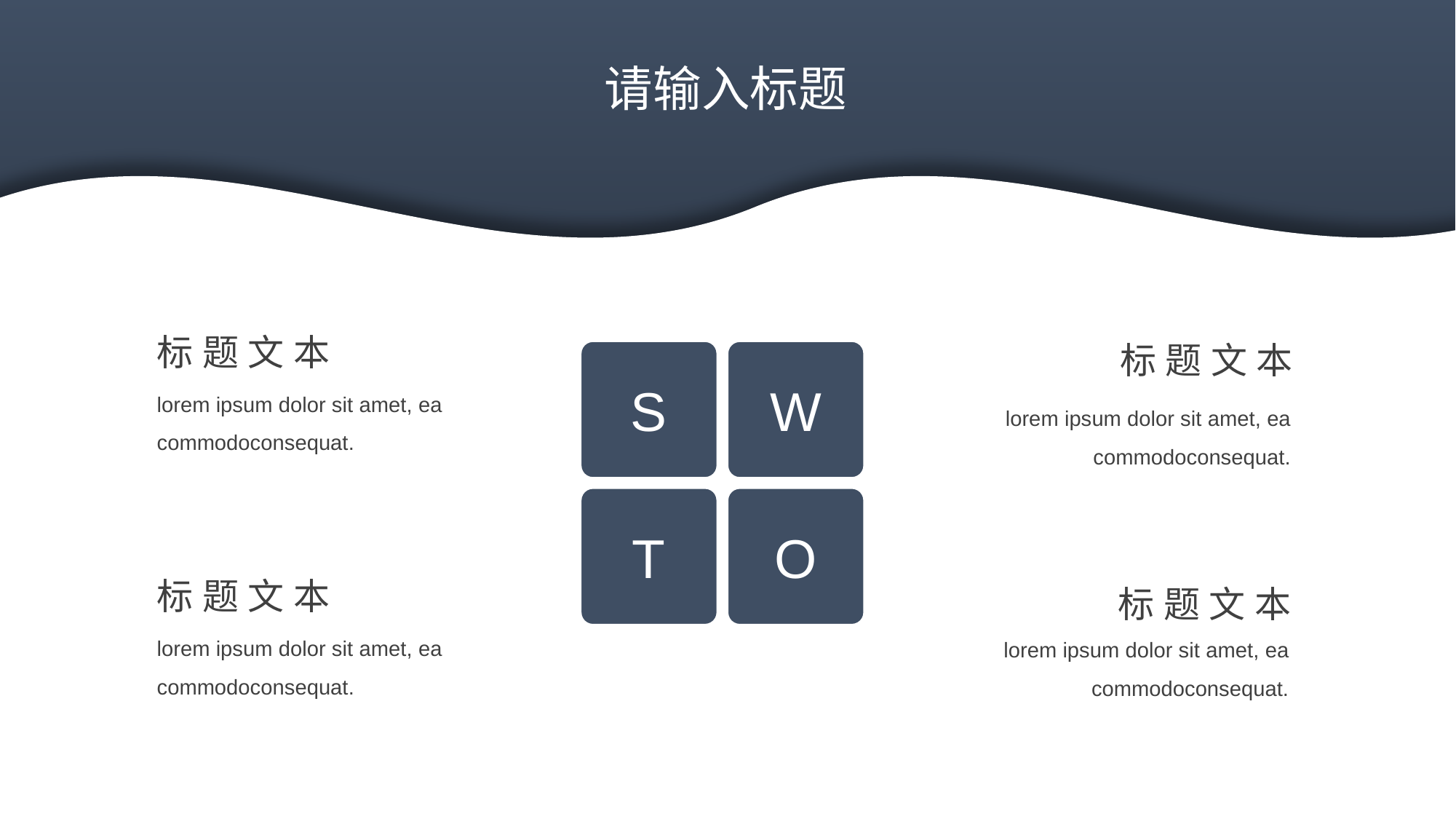

请输入标题

标题文本
标题文本
S
W
lorem ipsum dolor sit amet, ea commodoconsequat.
lorem ipsum dolor sit amet, ea commodoconsequat.
T
O
标题文本
标题文本
lorem ipsum dolor sit amet, ea commodoconsequat.
lorem ipsum dolor sit amet, ea commodoconsequat.